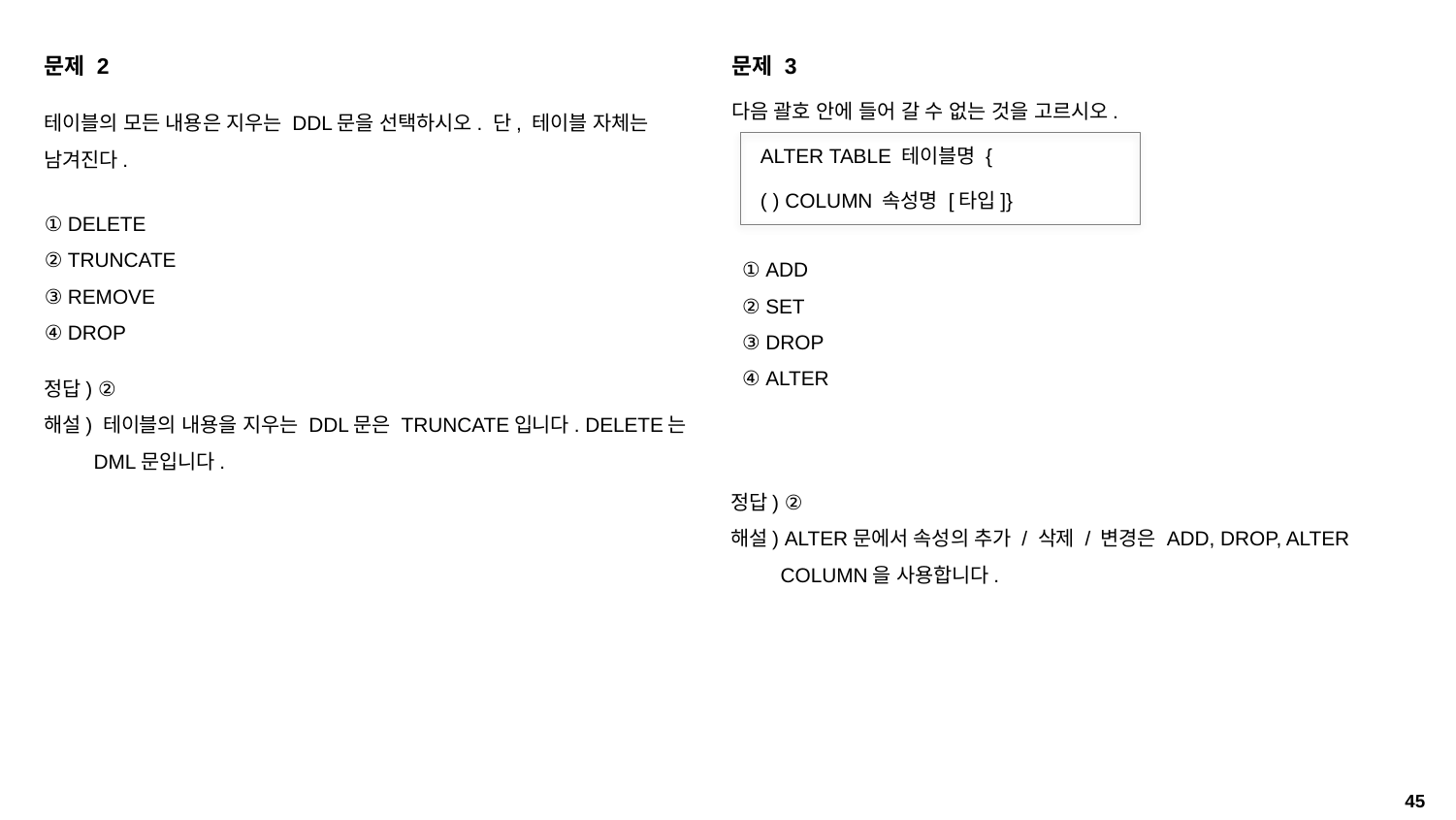

문제 2
테이블의 모든 내용은 지우는 DDL문을 선택하시오. 단, 테이블 자체는 남겨진다.
문제 3
다음 괄호 안에 들어 갈 수 없는 것을 고르시오.
ALTER TABLE 테이블명 {
( ) COLUMN 속성명 [타입]}

정답) ②
해설) ALTER문에서 속성의 추가 / 삭제 / 변경은 ADD, DROP, ALTER COLUMN을 사용합니다.

① DELETE
② TRUNCATE
③ REMOVE
④ DROP
① ADD
② SET
③ DROP
④ ALTER
정답) ②
해설) 테이블의 내용을 지우는 DDL문은 TRUNCATE입니다. DELETE는 DML문입니다.